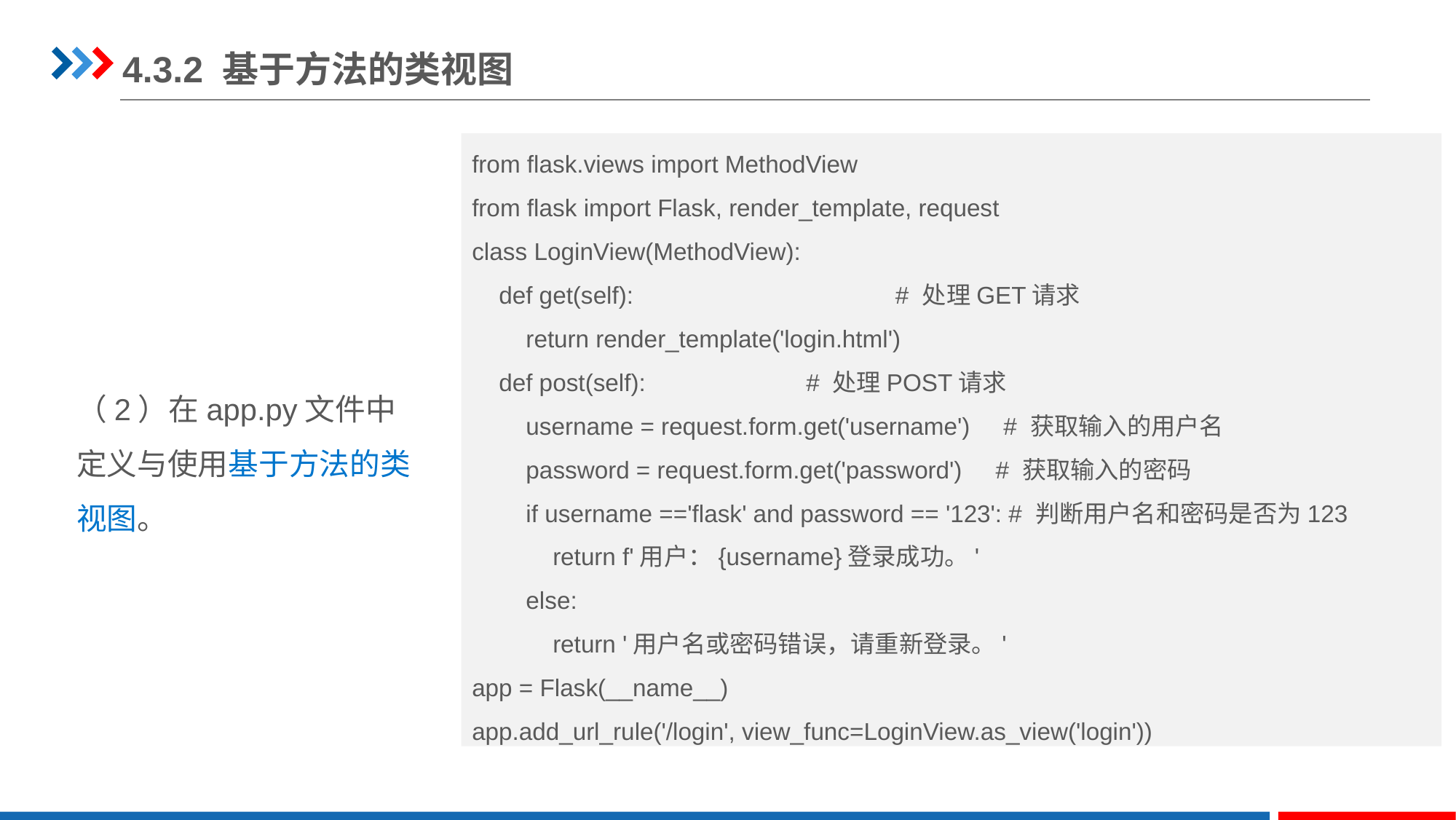

4.3.2 基于方法的类视图
from flask.views import MethodView
from flask import Flask, render_template, request
class LoginView(MethodView):
    def get(self):                                       # 处理GET请求
        return render_template('login.html')
    def post(self):   		 # 处理POST请求
        username = request.form.get('username')     # 获取输入的用户名
        password = request.form.get('password')     # 获取输入的密码
        if username =='flask' and password == '123': # 判断用户名和密码是否为123
            return f'用户：{username}登录成功。'
        else:
            return '用户名或密码错误，请重新登录。'
app = Flask(__name__)
app.add_url_rule('/login', view_func=LoginView.as_view('login'))
（2）在app.py文件中定义与使用基于方法的类视图。